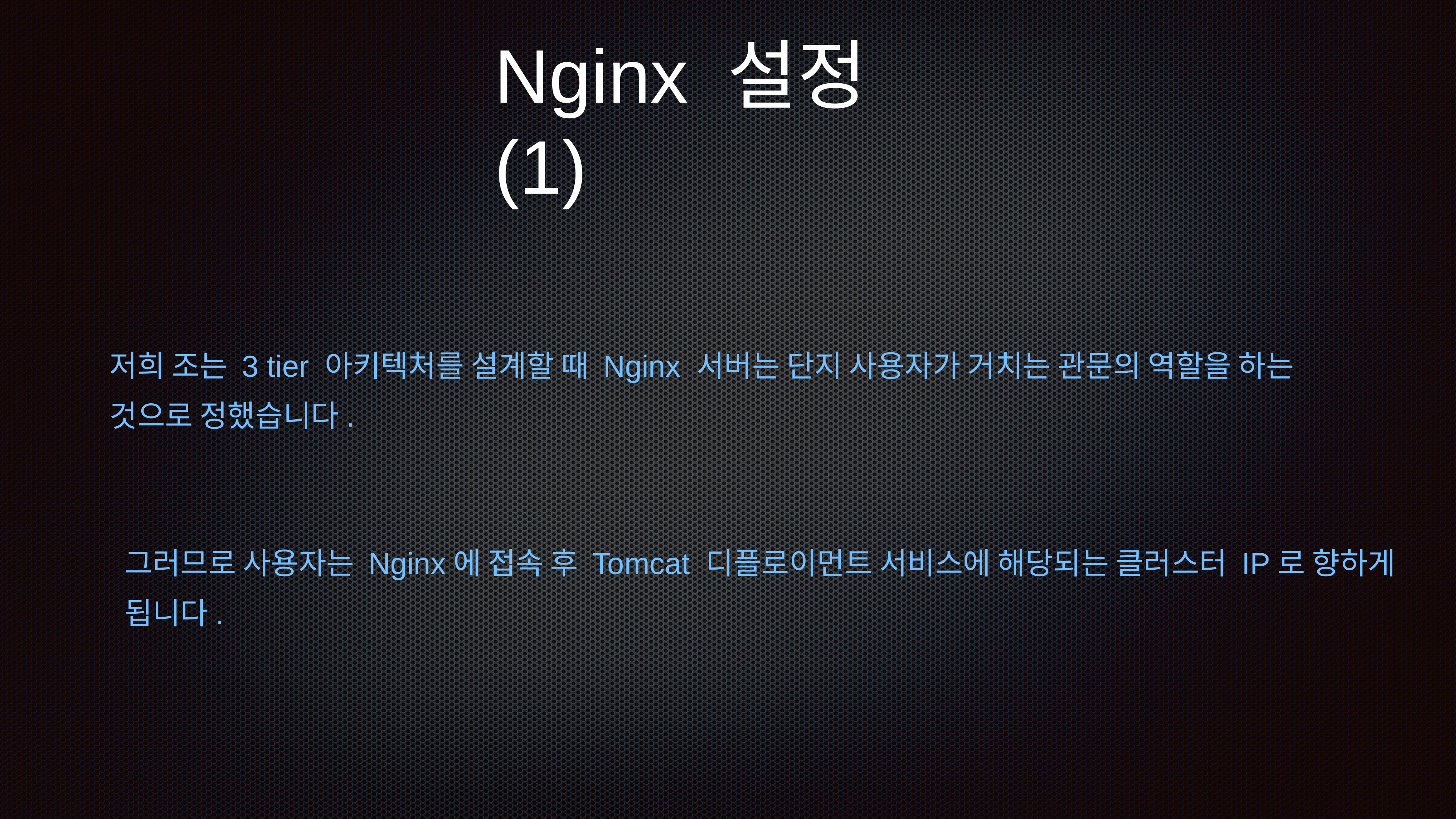

# Nginx 설정 (1)
저희 조는 3 tier 아키텍처를 설계할 때 Nginx 서버는 단지 사용자가 거치는 관문의 역할을 하는 것으로 정했습니다.
그러므로 사용자는 Nginx에 접속 후 Tomcat 디플로이먼트 서비스에 해당되는 클러스터 IP로 향하게 됩니다.